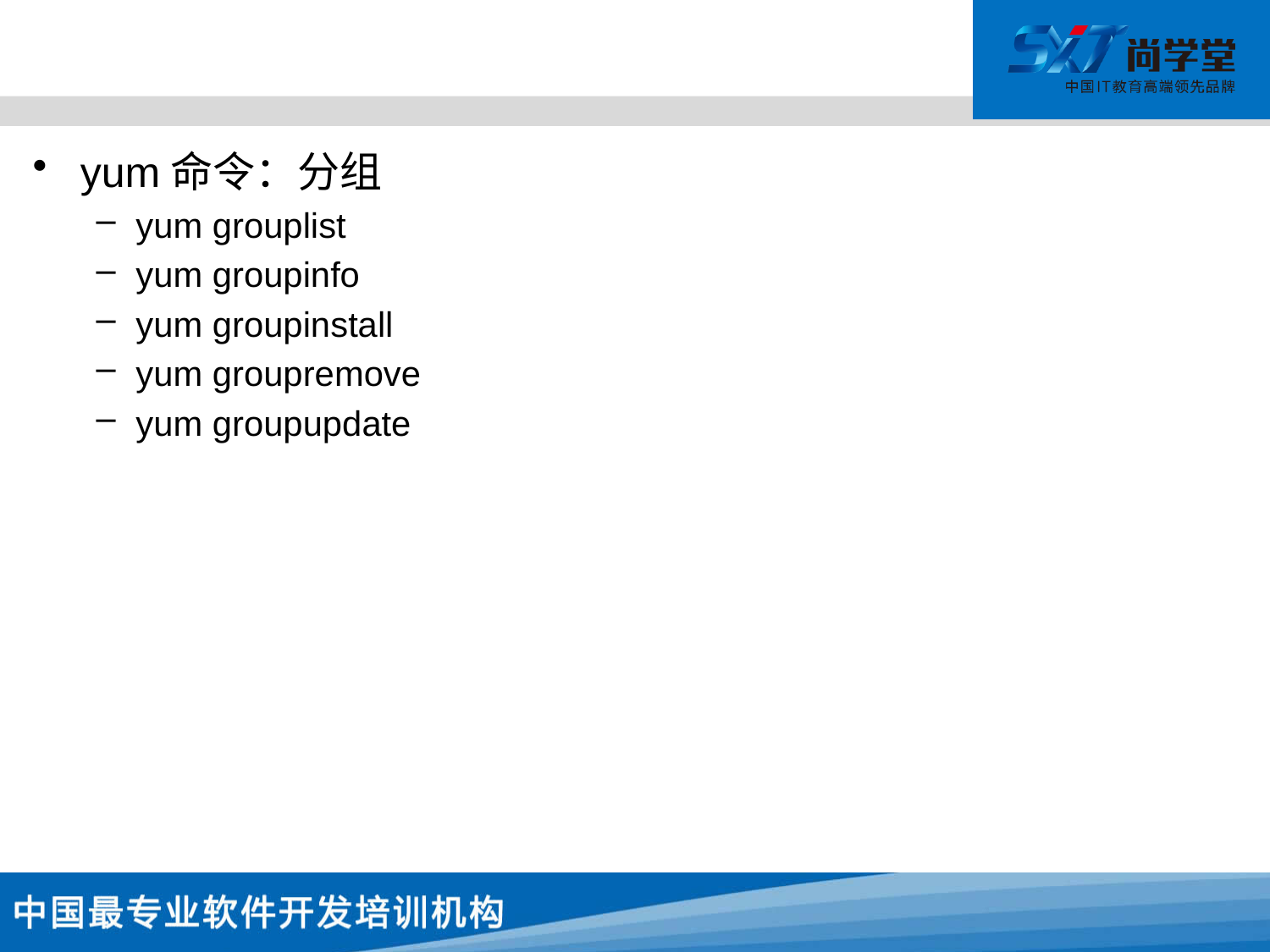

#
yum命令：分组
yum grouplist
yum groupinfo
yum groupinstall
yum groupremove
yum groupupdate